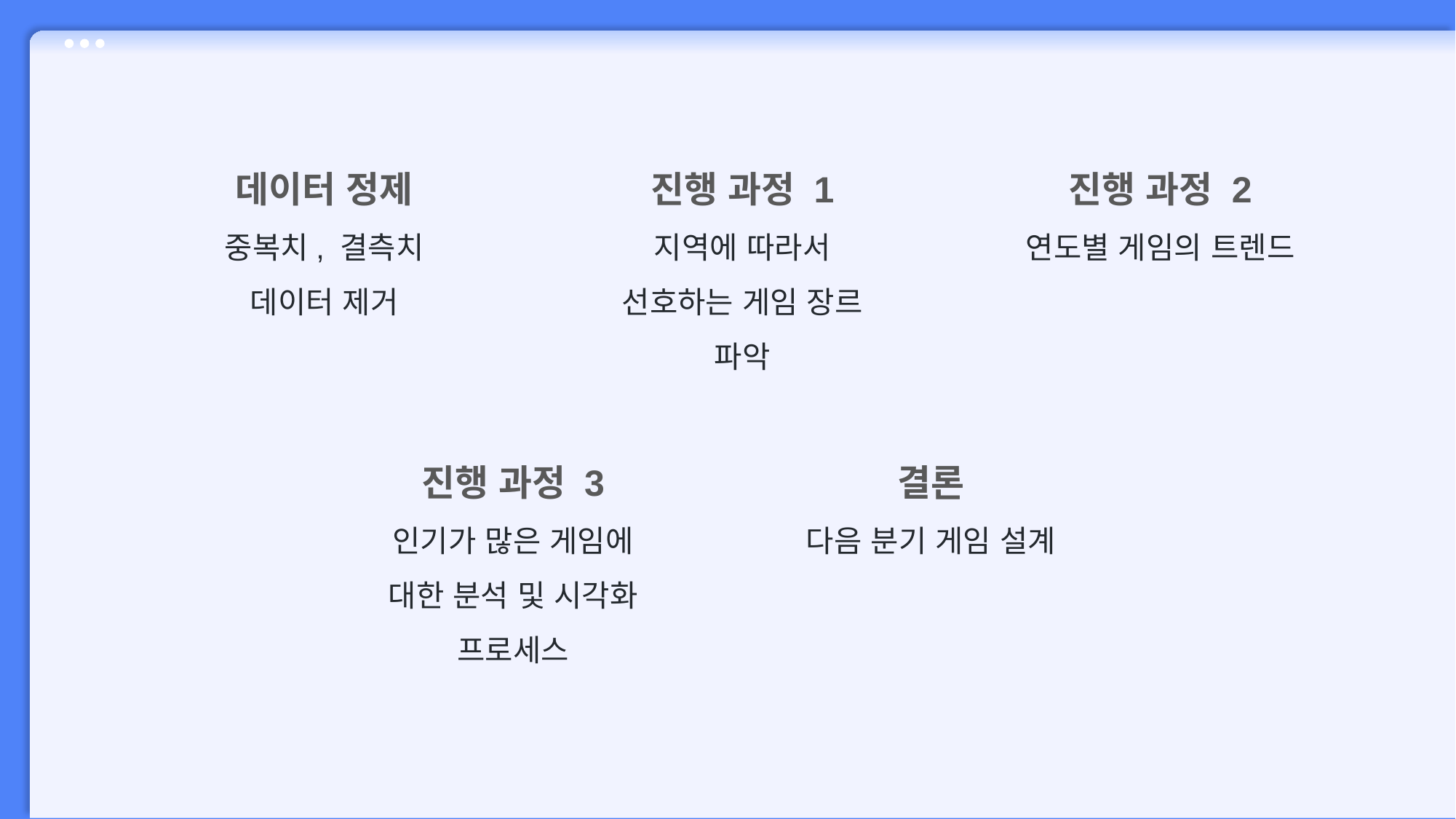

진행 과정 2
연도별 게임의 트렌드
데이터 정제
중복치, 결측치 데이터 제거
진행 과정 1
지역에 따라서 선호하는 게임 장르 파악
진행 과정 3
인기가 많은 게임에 대한 분석 및 시각화 프로세스
결론
다음 분기 게임 설계